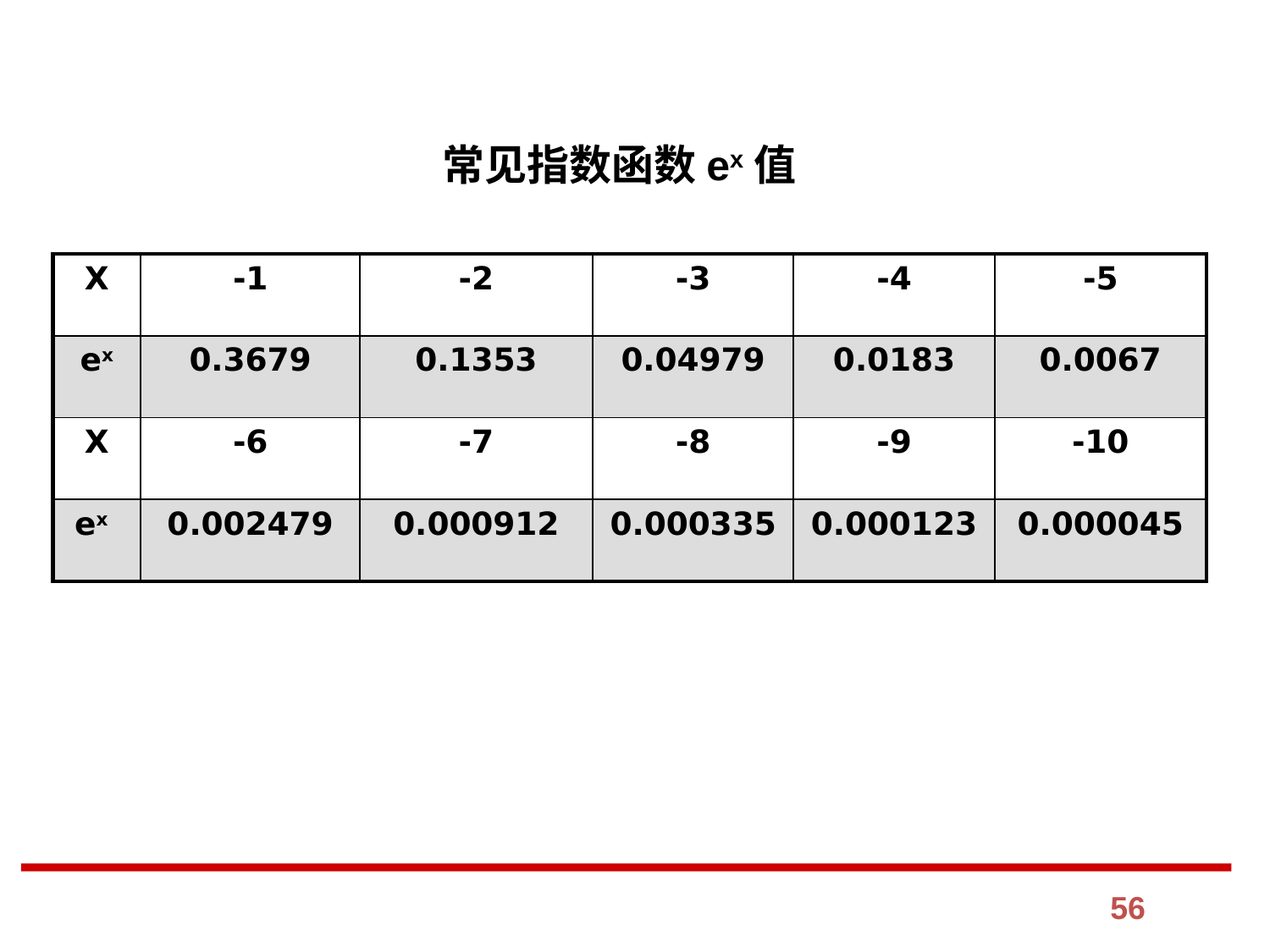

常见指数函数ex值
| X | -1 | -2 | -3 | -4 | -5 |
| --- | --- | --- | --- | --- | --- |
| ex | 0.3679 | 0.1353 | 0.04979 | 0.0183 | 0.0067 |
| X | -6 | -7 | -8 | -9 | -10 |
| ex | 0.002479 | 0.000912 | 0.000335 | 0.000123 | 0.000045 |

56